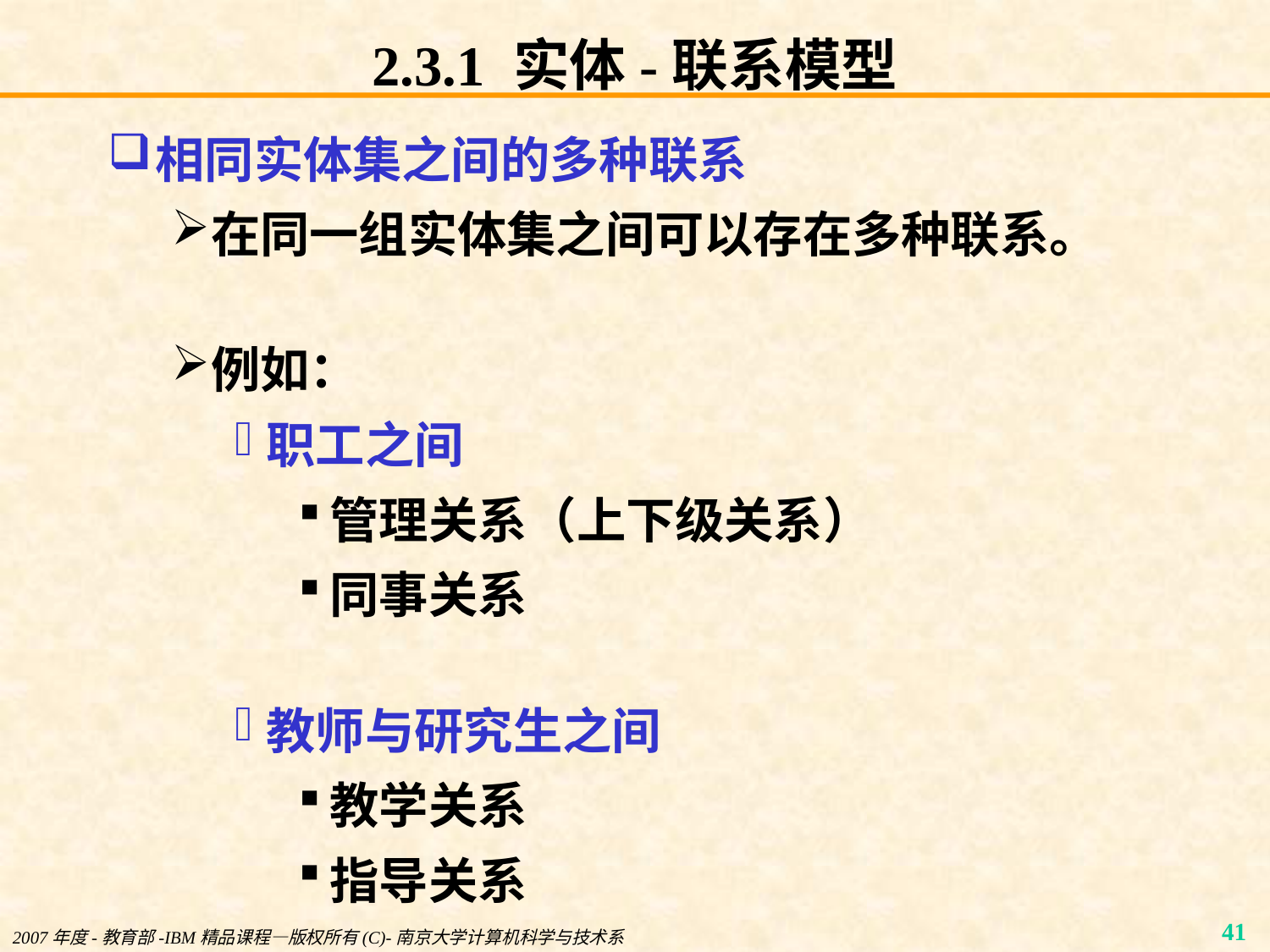

# 2.3.1 实体-联系模型
相同实体集之间的多种联系
在同一组实体集之间可以存在多种联系。

例如：
职工之间
管理关系（上下级关系）
同事关系

教师与研究生之间
教学关系
指导关系
41
2007年度-教育部-IBM精品课程—版权所有(C)-南京大学计算机科学与技术系